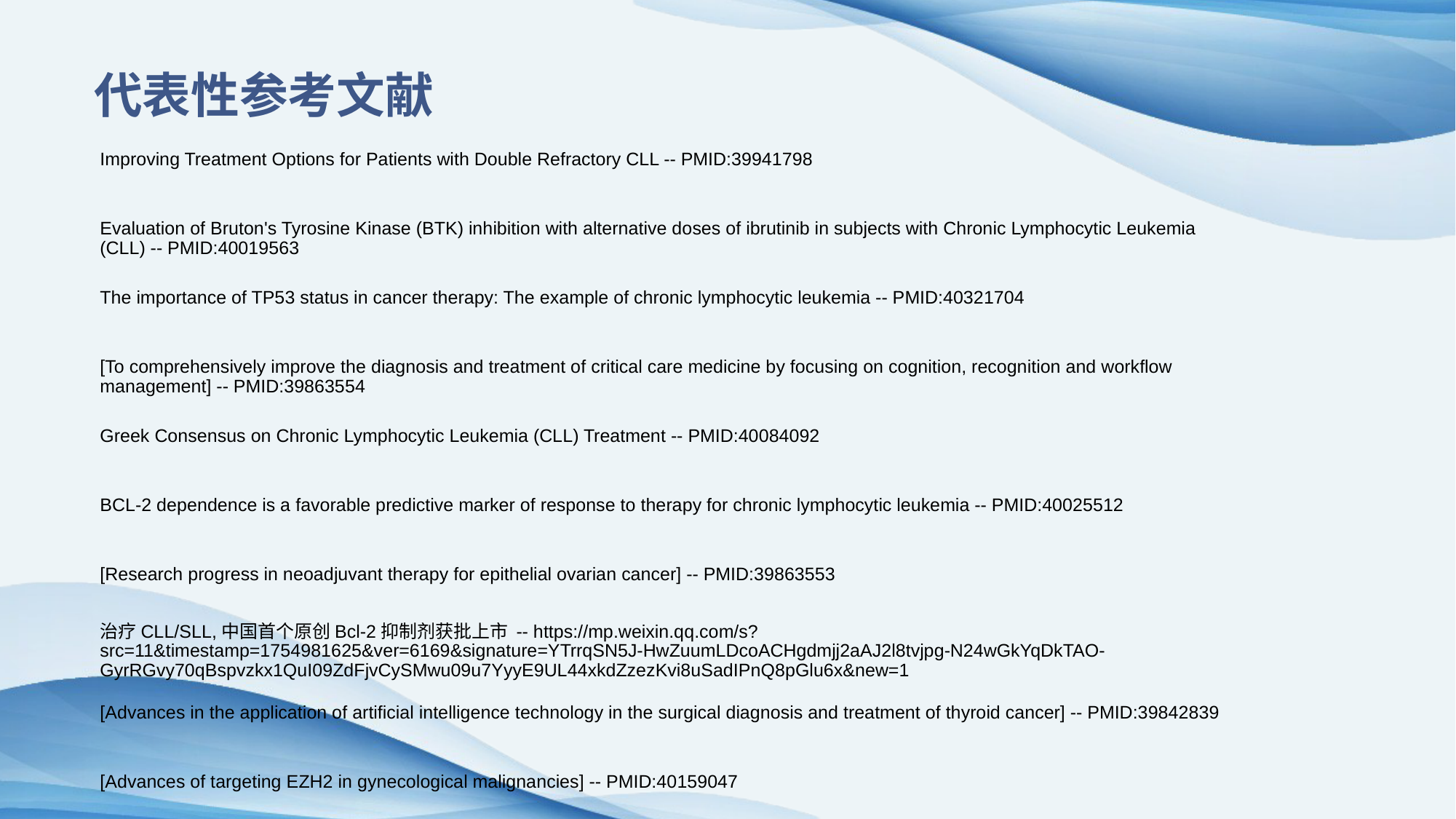

代表性参考文献
Improving Treatment Options for Patients with Double Refractory CLL -- PMID:39941798
Evaluation of Bruton's Tyrosine Kinase (BTK) inhibition with alternative doses of ibrutinib in subjects with Chronic Lymphocytic Leukemia (CLL) -- PMID:40019563
The importance of TP53 status in cancer therapy: The example of chronic lymphocytic leukemia -- PMID:40321704
[To comprehensively improve the diagnosis and treatment of critical care medicine by focusing on cognition, recognition and workflow management] -- PMID:39863554
Greek Consensus on Chronic Lymphocytic Leukemia (CLL) Treatment -- PMID:40084092
BCL-2 dependence is a favorable predictive marker of response to therapy for chronic lymphocytic leukemia -- PMID:40025512
[Research progress in neoadjuvant therapy for epithelial ovarian cancer] -- PMID:39863553
治疗CLL/SLL,中国首个原创Bcl-2抑制剂获批上市 -- https://mp.weixin.qq.com/s?src=11&timestamp=1754981625&ver=6169&signature=YTrrqSN5J-HwZuumLDcoACHgdmjj2aAJ2l8tvjpg-N24wGkYqDkTAO-GyrRGvy70qBspvzkx1QuI09ZdFjvCySMwu09u7YyyE9UL44xkdZzezKvi8uSadIPnQ8pGlu6x&new=1
[Advances in the application of artificial intelligence technology in the surgical diagnosis and treatment of thyroid cancer] -- PMID:39842839
[Advances of targeting EZH2 in gynecological malignancies] -- PMID:40159047